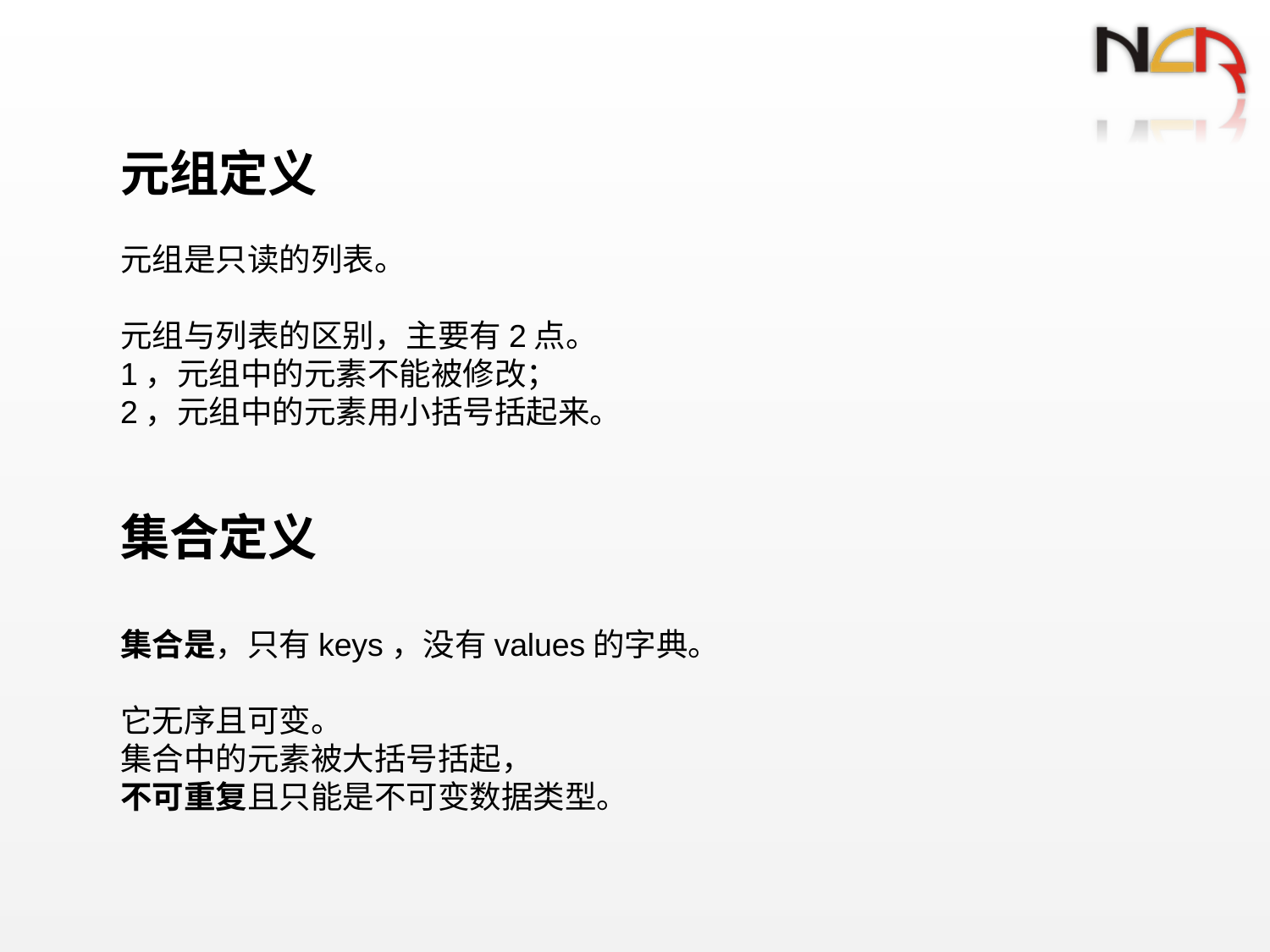

元组定义

元组是只读的列表。

元组与列表的区别，主要有2点。
1，元组中的元素不能被修改；
2，元组中的元素用小括号括起来。

集合定义

集合是，只有keys，没有values的字典。

它无序且可变。
集合中的元素被大括号括起，
不可重复且只能是不可变数据类型。